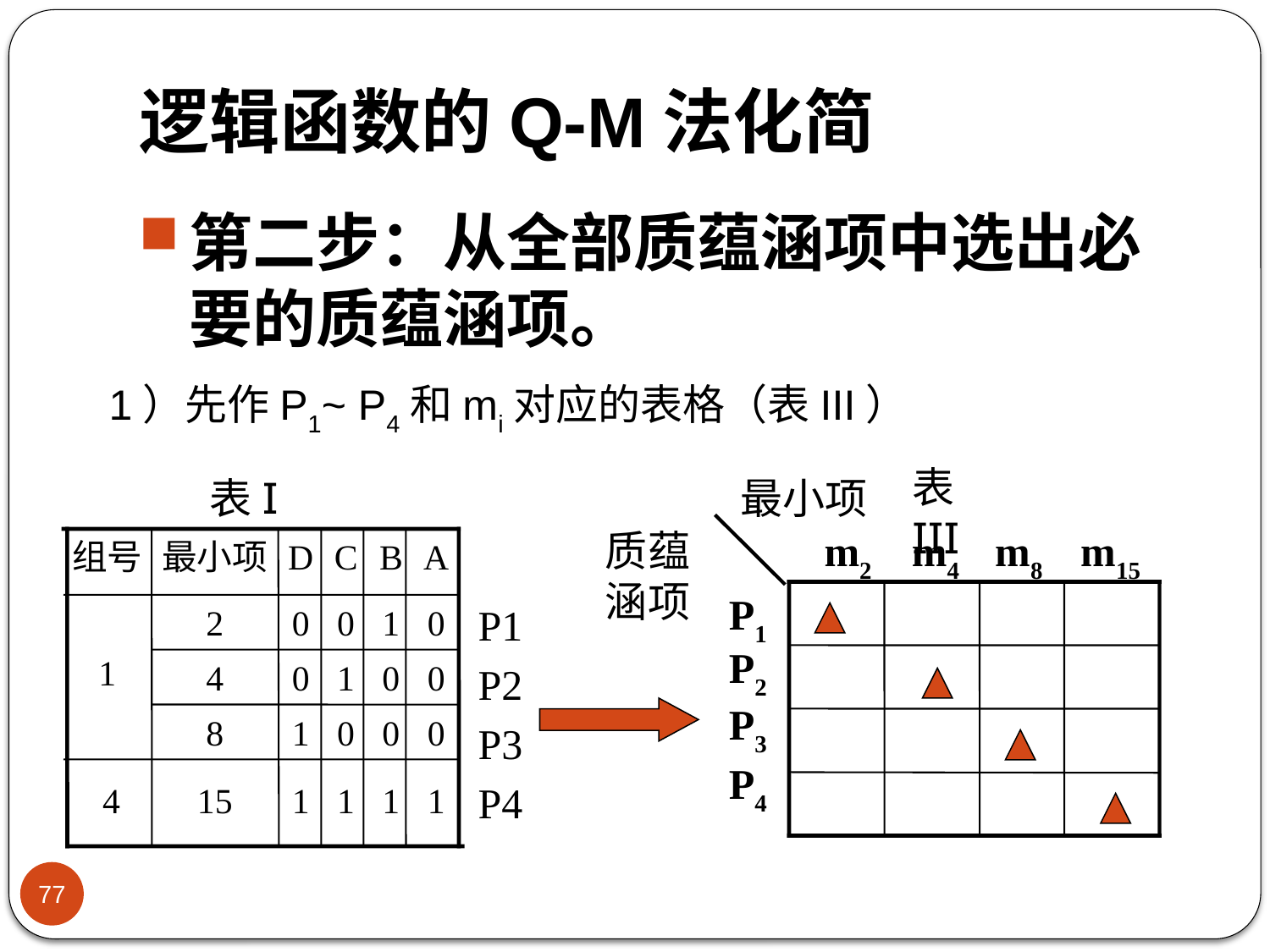

# 逻辑函数的Q-M法化简
第二步：从全部质蕴涵项中选出必要的质蕴涵项。
1）先作P1~ P4和mi对应的表格（表III）
表III
最小项
质蕴
涵项

m2
m4
m8
m15
P1

P2

P3

P4

表I
组号

最小项

D

C

B

A

1

2
0
0
1
0
4

0
1
0
0
8

1
0
0
0

4
15
1
1
1
1

P1
P2
P3
P4

77